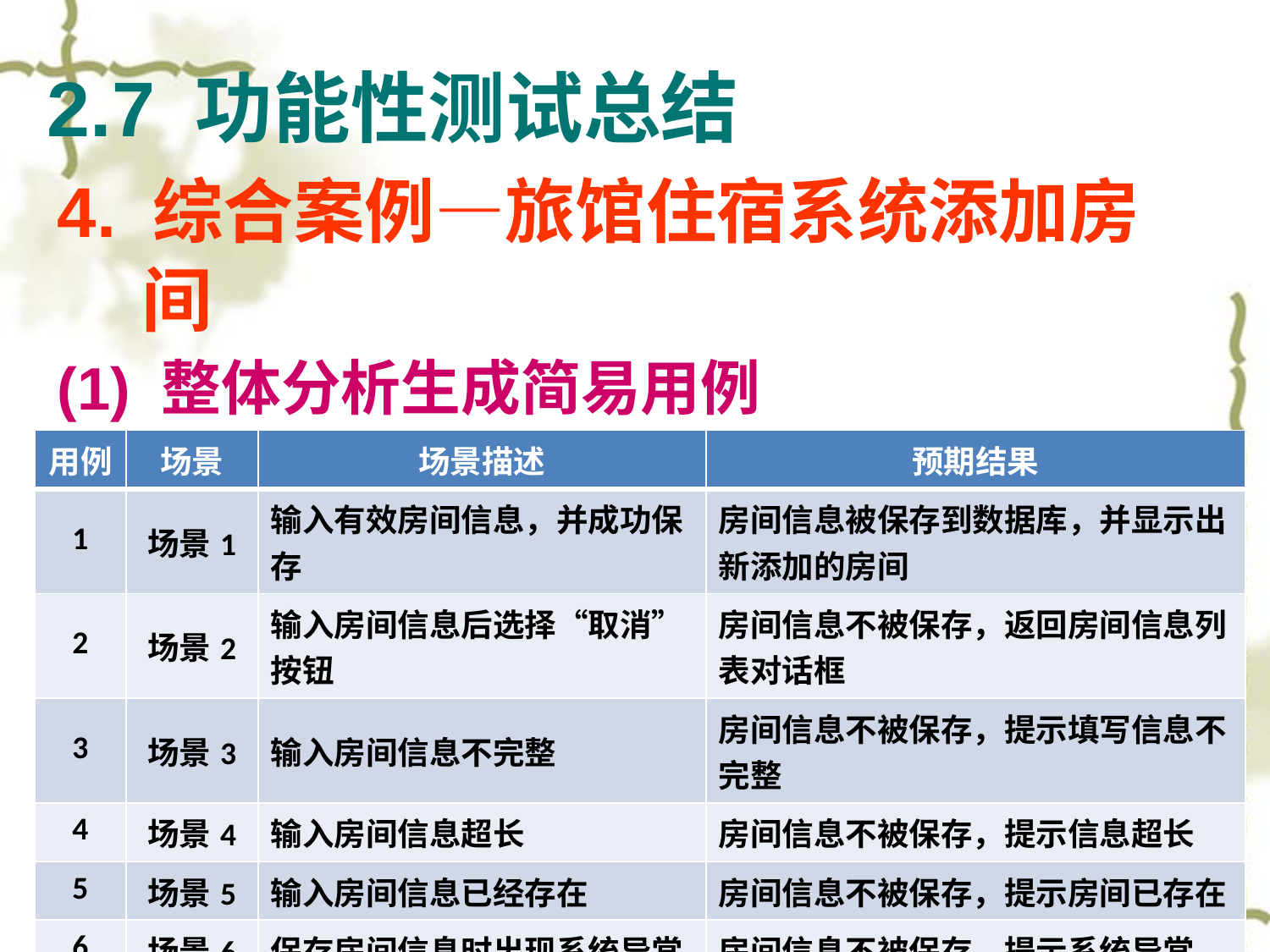

# 2.7 功能性测试总结
4. 综合案例—旅馆住宿系统添加房间
(1) 整体分析生成简易用例
针对每一个场景生成相应的测试用例
| 用例 | 场景 | 场景描述 | 预期结果 |
| --- | --- | --- | --- |
| 1 | 场景1 | 输入有效房间信息，并成功保存 | 房间信息被保存到数据库，并显示出新添加的房间 |
| 2 | 场景2 | 输入房间信息后选择“取消”按钮 | 房间信息不被保存，返回房间信息列表对话框 |
| 3 | 场景3 | 输入房间信息不完整 | 房间信息不被保存，提示填写信息不完整 |
| 4 | 场景4 | 输入房间信息超长 | 房间信息不被保存，提示信息超长 |
| 5 | 场景5 | 输入房间信息已经存在 | 房间信息不被保存，提示房间已存在 |
| 6 | 场景6 | 保存房间信息时出现系统异常 | 房间信息不被保存，提示系统异常 |